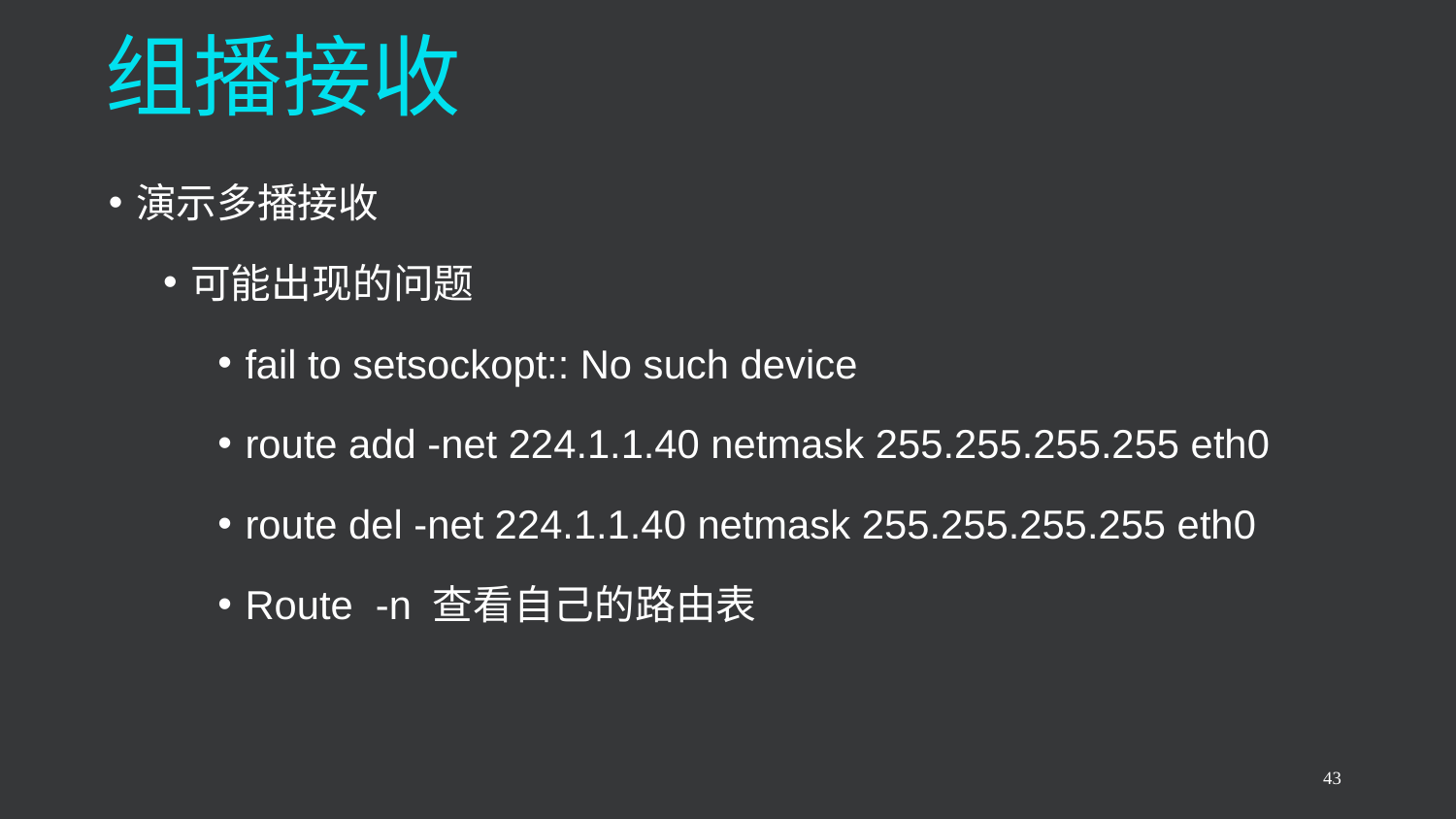

# 组播接收
演示多播接收
可能出现的问题
fail to setsockopt:: No such device
route add -net 224.1.1.40 netmask 255.255.255.255 eth0
route del -net 224.1.1.40 netmask 255.255.255.255 eth0
Route  -n 查看自己的路由表
43